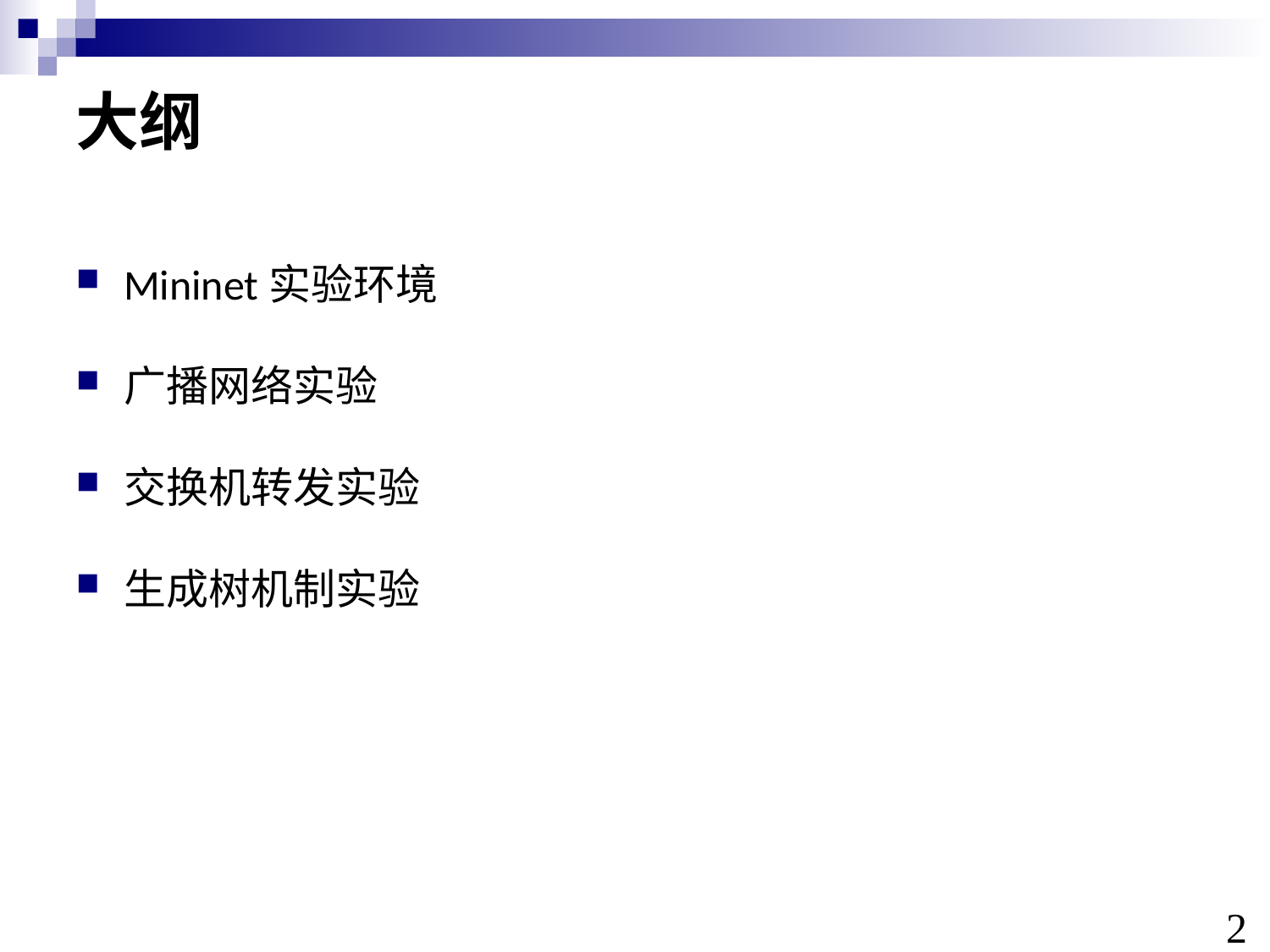

# 大纲
Mininet实验环境
广播网络实验
交换机转发实验
生成树机制实验

2